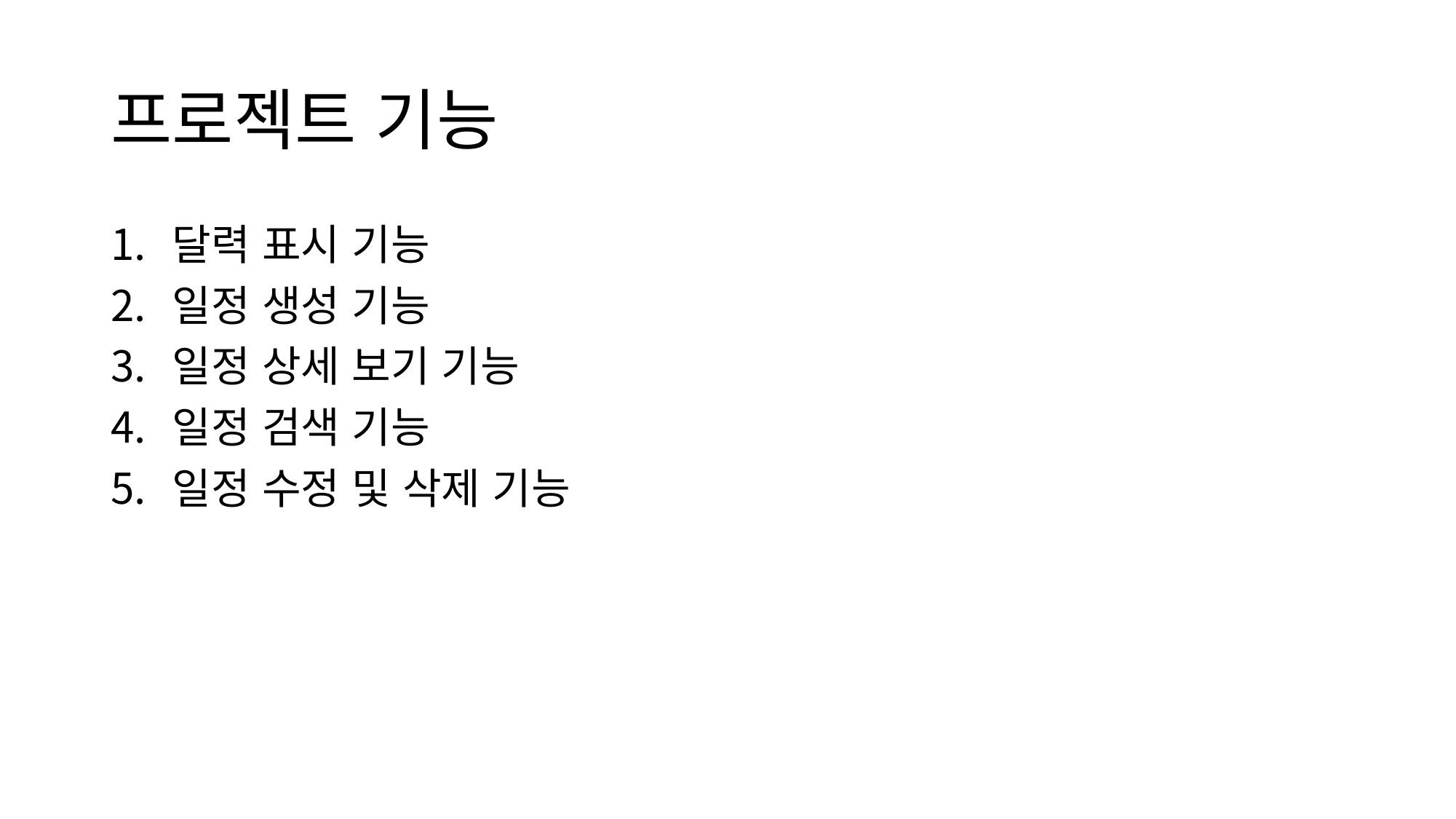

# 프로젝트 기능
달력 표시 기능
일정 생성 기능
일정 상세 보기 기능
일정 검색 기능
일정 수정 및 삭제 기능